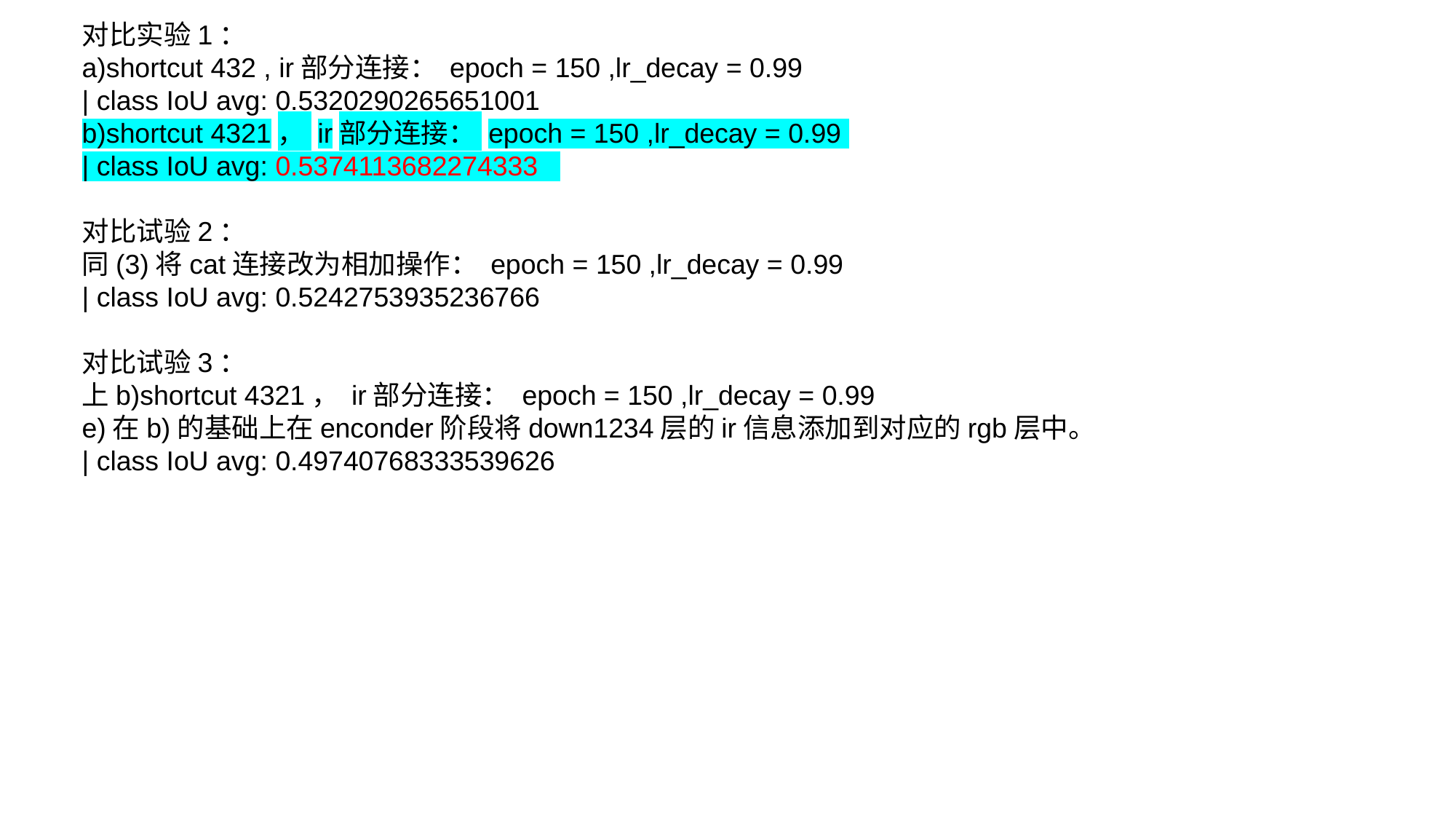

对比实验1：
a)shortcut 432 , ir部分连接： epoch = 150 ,lr_decay = 0.99
| class IoU avg: 0.5320290265651001
b)shortcut 4321， ir部分连接： epoch = 150 ,lr_decay = 0.99
| class IoU avg: 0.5374113682274333

对比试验2：
同(3)将cat连接改为相加操作： epoch = 150 ,lr_decay = 0.99
| class IoU avg: 0.5242753935236766

对比试验3：
上b)shortcut 4321， ir部分连接： epoch = 150 ,lr_decay = 0.99
e)在b)的基础上在enconder阶段将down1234层的ir信息添加到对应的rgb层中。
| class IoU avg: 0.49740768333539626